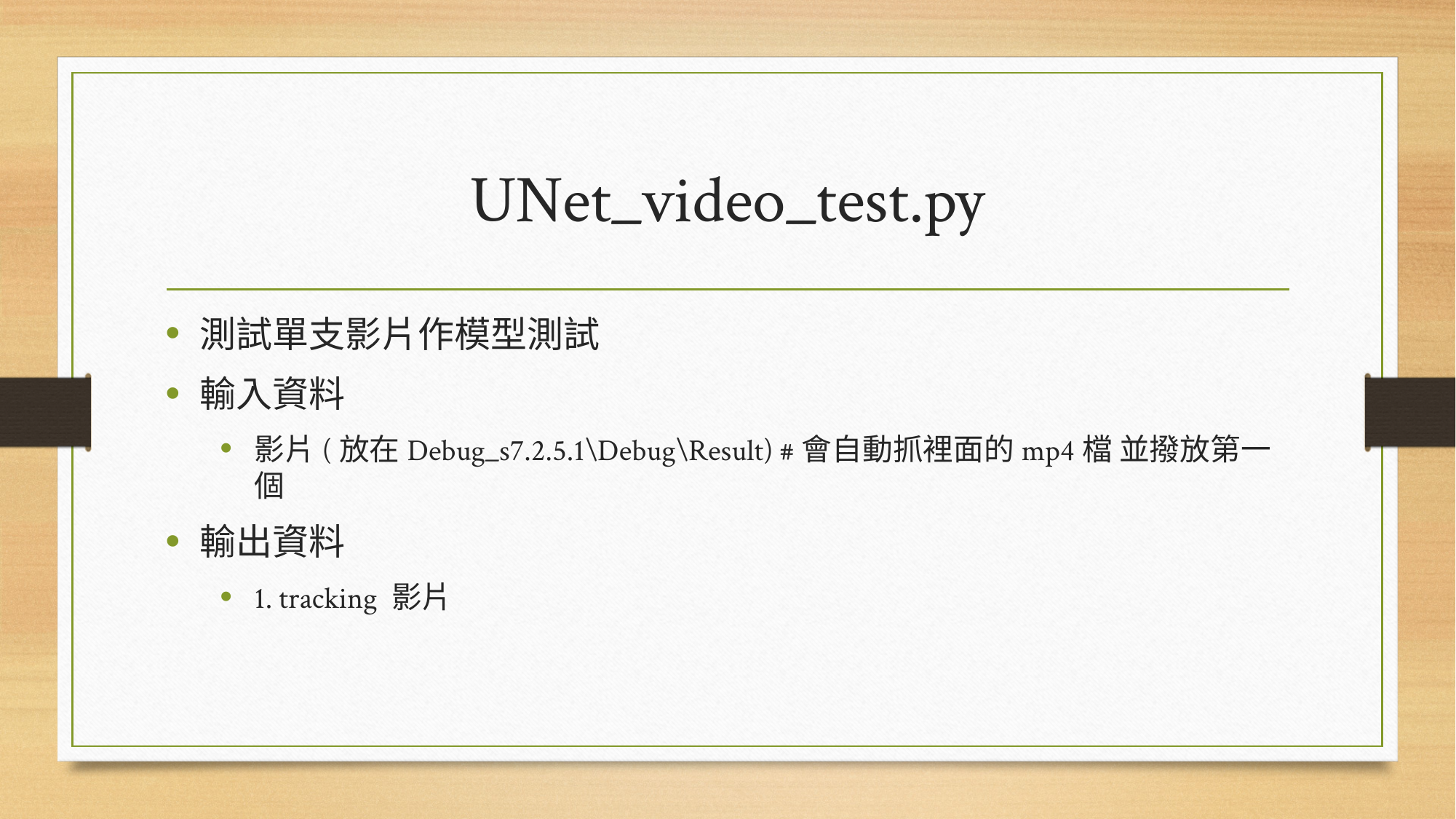

# UNet_video_test.py
測試單支影片作模型測試
輸入資料
影片(放在Debug_s7.2.5.1\Debug\Result) #會自動抓裡面的mp4檔 並撥放第一個
輸出資料
1. tracking 影片